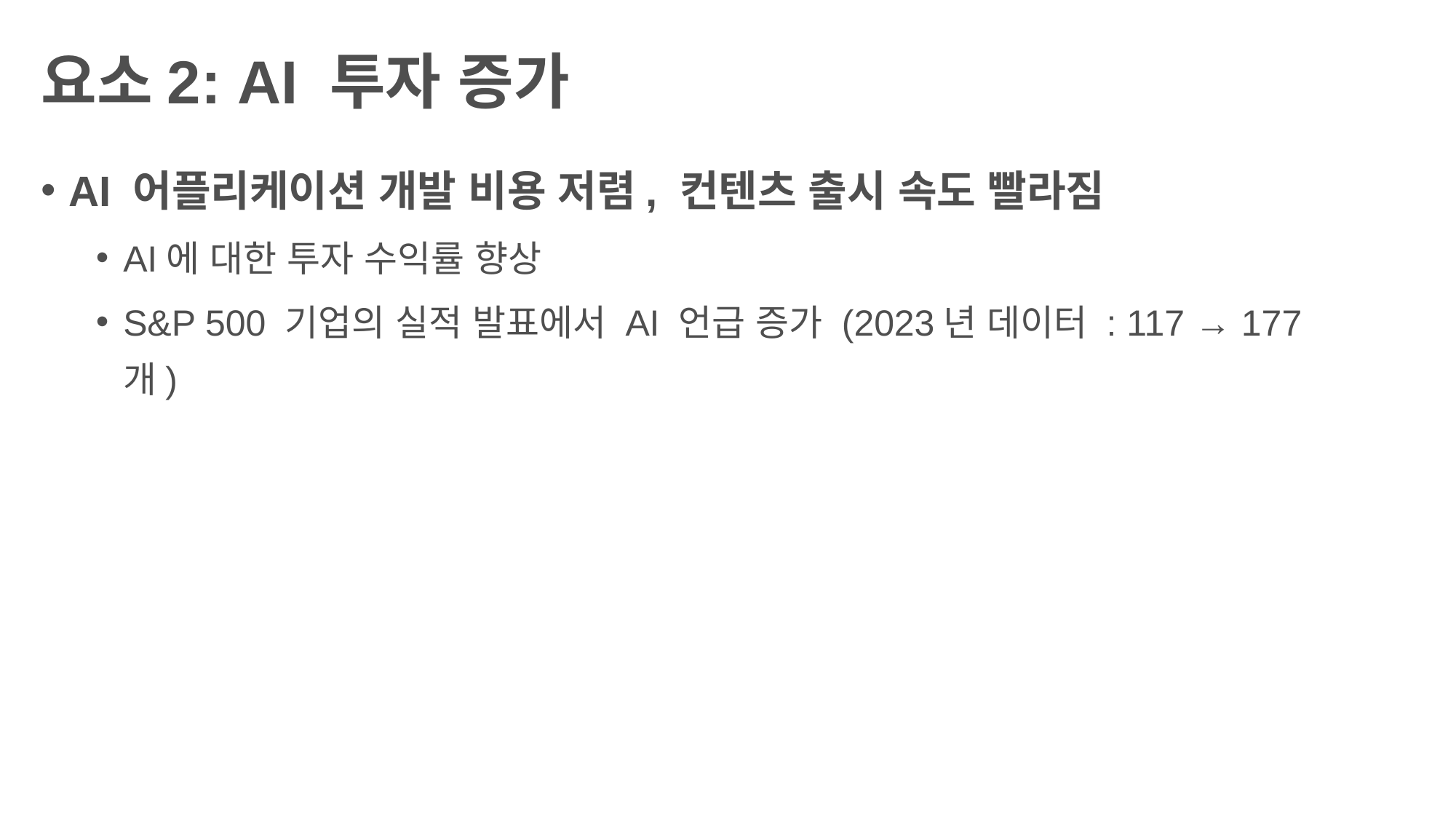

# 요소2: AI 투자 증가
AI 어플리케이션 개발 비용 저렴, 컨텐츠 출시 속도 빨라짐
AI에 대한 투자 수익률 향상
S&P 500 기업의 실적 발표에서 AI 언급 증가 (2023년 데이터 : 117 → 177개)